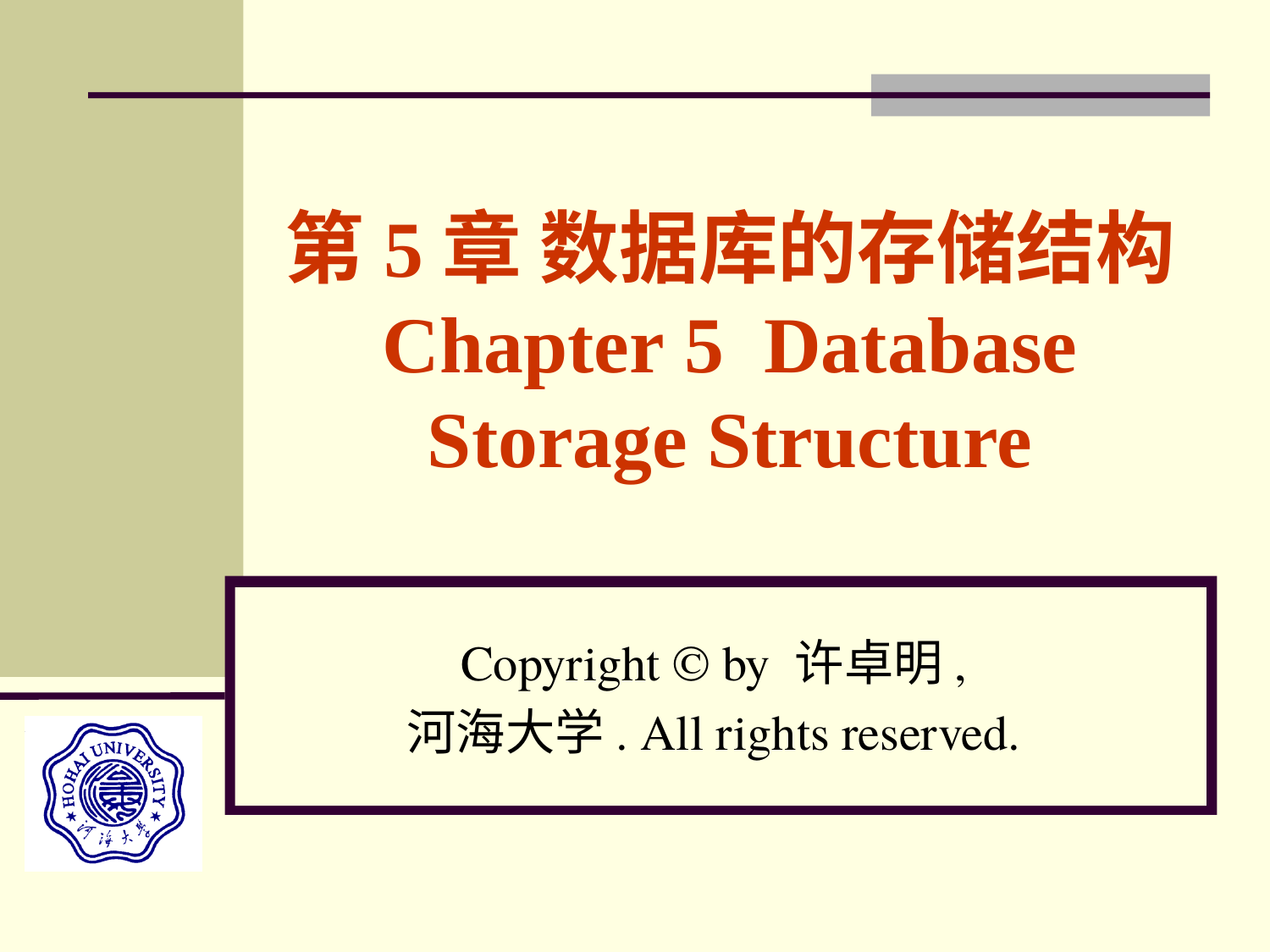

# 第5章 数据库的存储结构 Chapter 5  Database Storage Structure
Copyright © by 许卓明,
河海大学. All rights reserved.